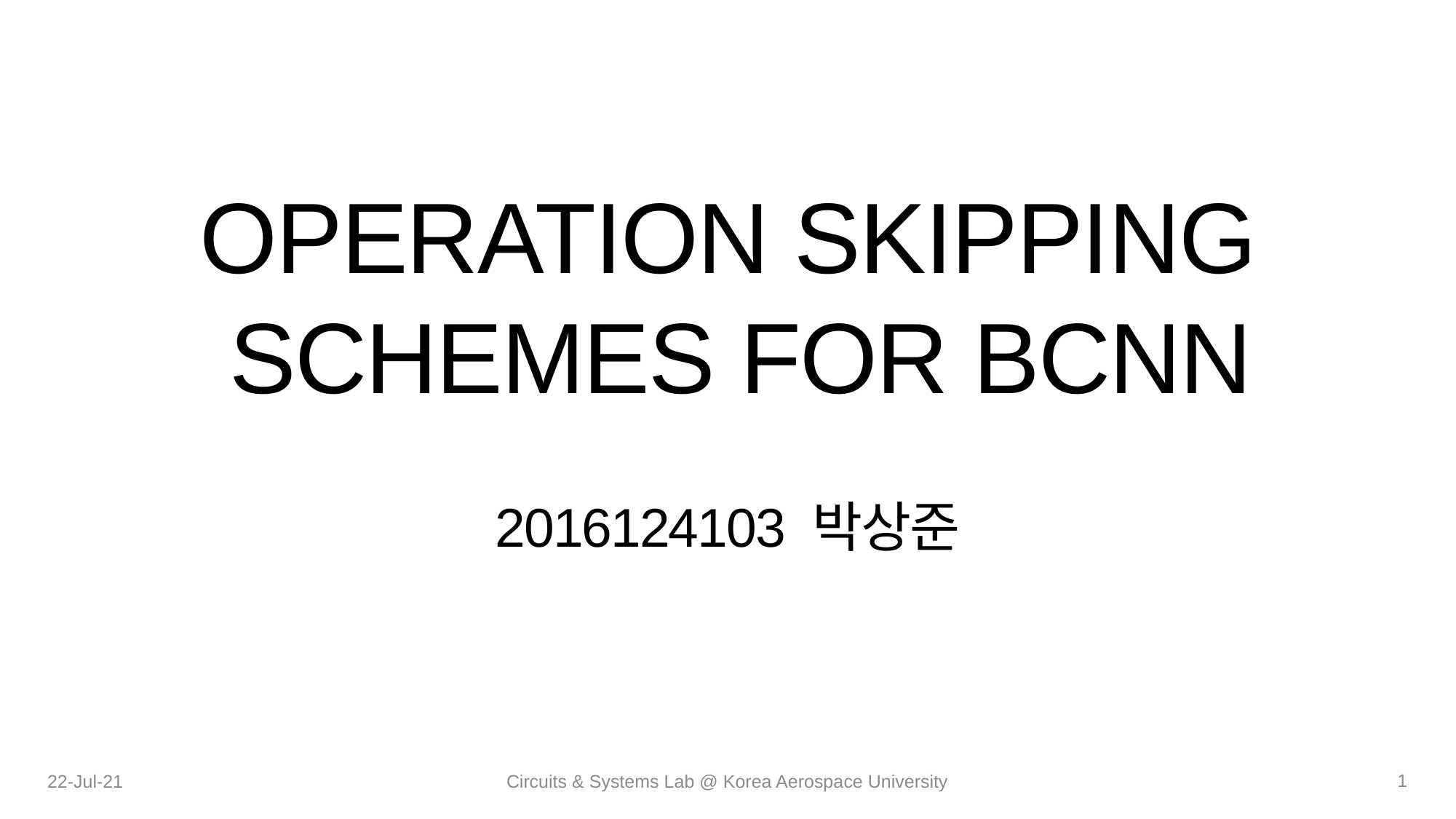

# Operation Skipping  Schemes For BCNN
2016124103 박상준
1
22-Jul-21
Circuits & Systems Lab @ Korea Aerospace University